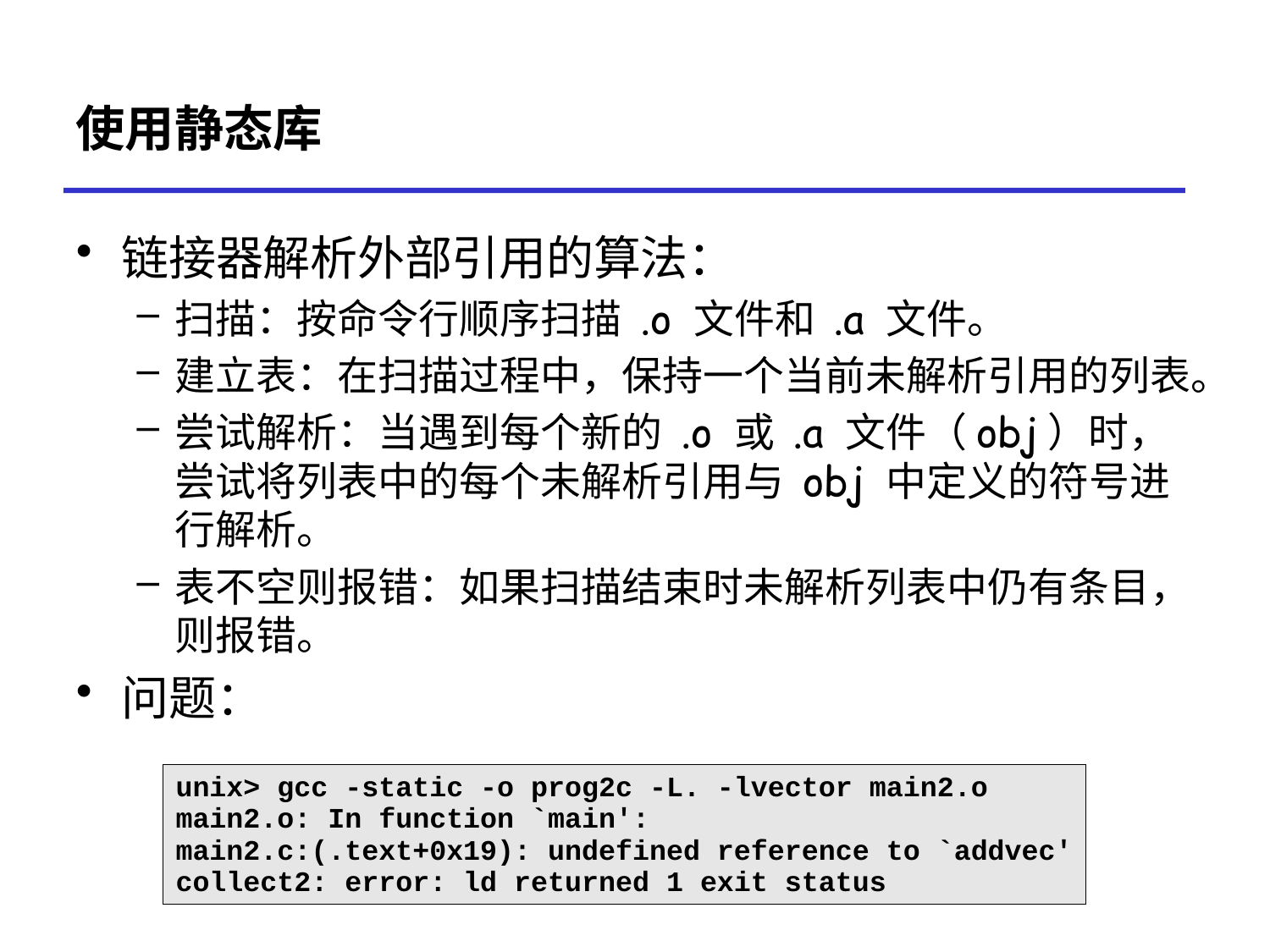

# 使用静态库
链接器解析外部引用的算法：
扫描：按命令行顺序扫描 .o 文件和 .a 文件。
建立表：在扫描过程中，保持一个当前未解析引用的列表。
尝试解析：当遇到每个新的 .o 或 .a 文件（obj）时，尝试将列表中的每个未解析引用与 obj 中定义的符号进行解析。
表不空则报错：如果扫描结束时未解析列表中仍有条目，则报错。
问题：
unix> gcc -static -o prog2c -L. -lvector main2.o
main2.o: In function `main':
main2.c:(.text+0x19): undefined reference to `addvec'
collect2: error: ld returned 1 exit status